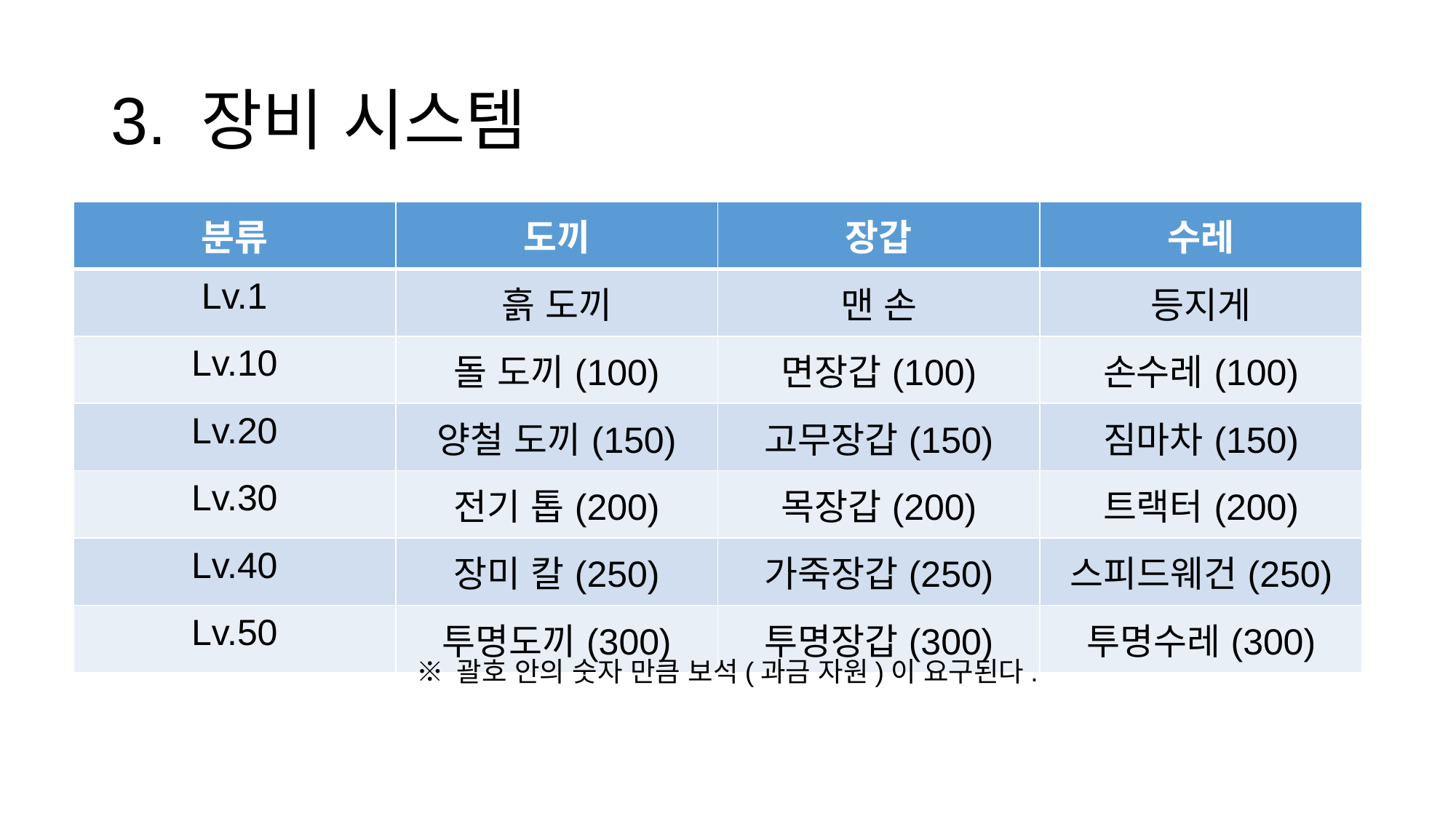

# 3. 장비 시스템
| 분류 | 도끼 | 장갑 | 수레 |
| --- | --- | --- | --- |
| Lv.1 | 흙 도끼 | 맨 손 | 등지게 |
| Lv.10 | 돌 도끼(100) | 면장갑(100) | 손수레(100) |
| Lv.20 | 양철 도끼(150) | 고무장갑(150) | 짐마차(150) |
| Lv.30 | 전기 톱(200) | 목장갑(200) | 트랙터(200) |
| Lv.40 | 장미 칼(250) | 가죽장갑(250) | 스피드웨건(250) |
| Lv.50 | 투명도끼(300) | 투명장갑(300) | 투명수레(300) |
※ 괄호 안의 숫자 만큼 보석(과금 자원)이 요구된다.